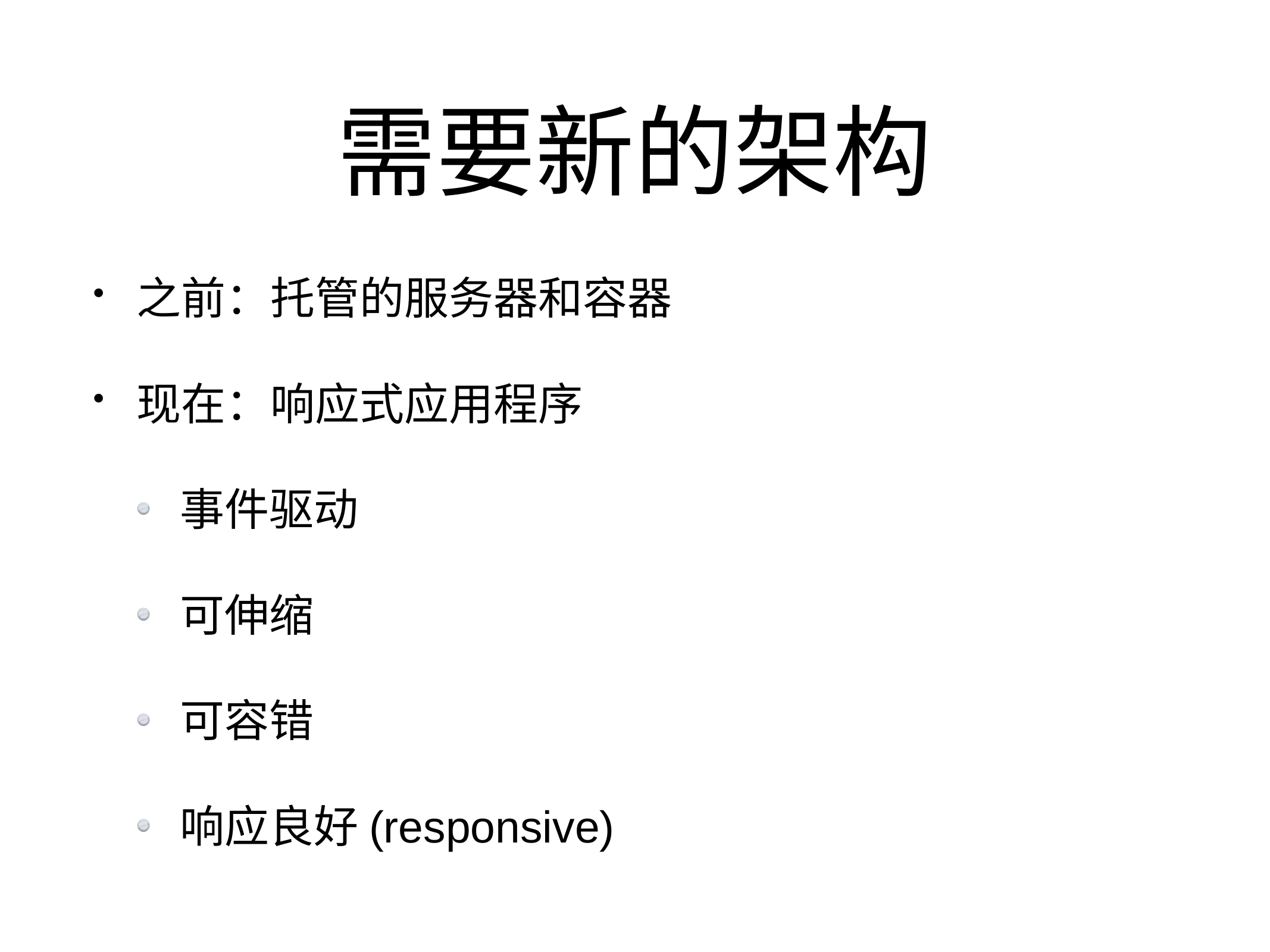

# 需要新的架构
之前：托管的服务器和容器
现在：响应式应用程序
事件驱动
可伸缩
可容错
响应良好(responsive)